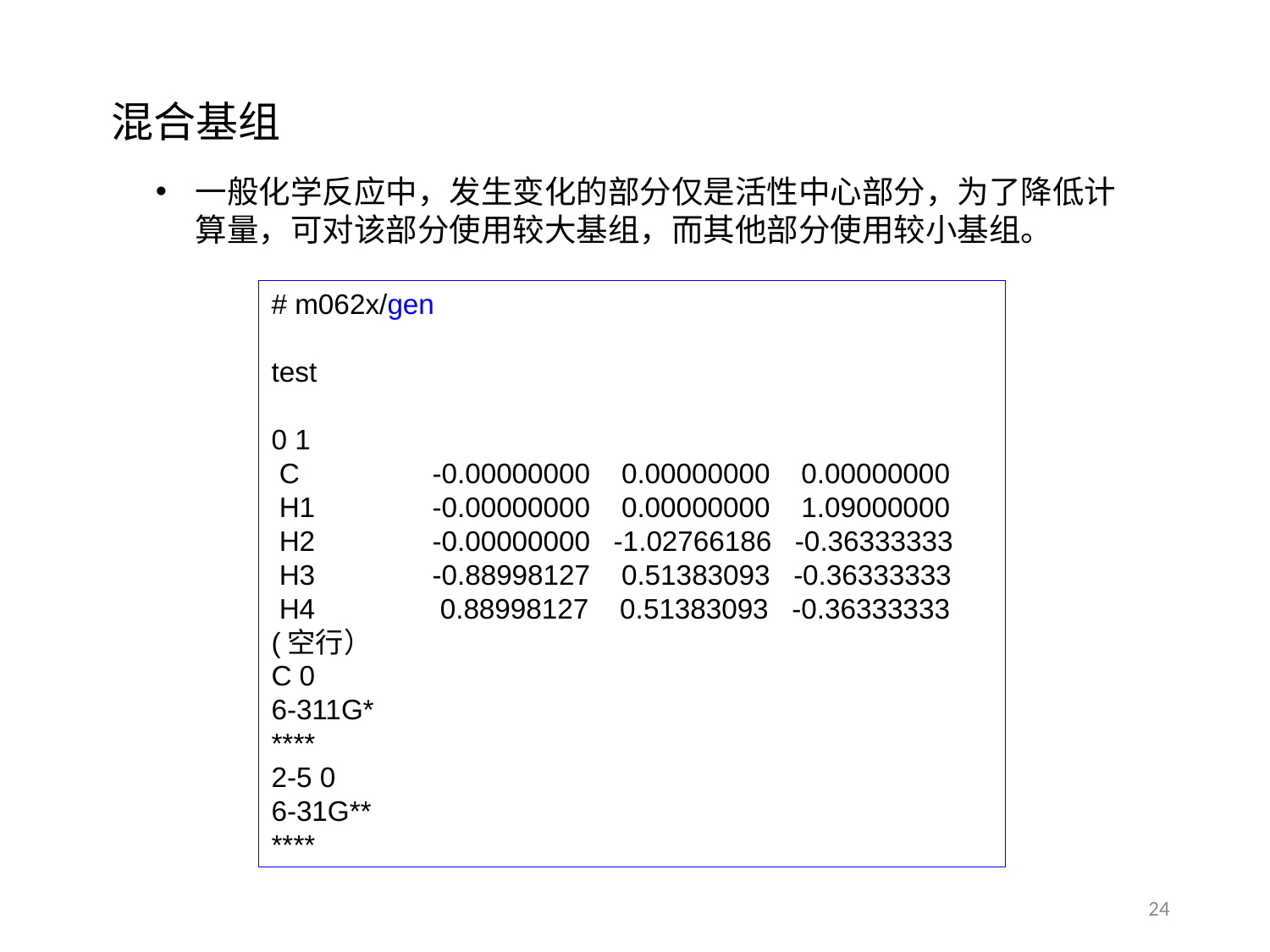

混合基组
一般化学反应中，发生变化的部分仅是活性中心部分，为了降低计算量，可对该部分使用较大基组，而其他部分使用较小基组。
# m062x/gen

test

0 1
 C                 -0.00000000    0.00000000    0.00000000
 H1               -0.00000000    0.00000000    1.09000000
 H2               -0.00000000   -1.02766186   -0.36333333
 H3               -0.88998127    0.51383093   -0.36333333
 H4                0.88998127    0.51383093   -0.36333333
(空行）
C 0
6-311G*
****
2-5 0
6-31G**
****
24